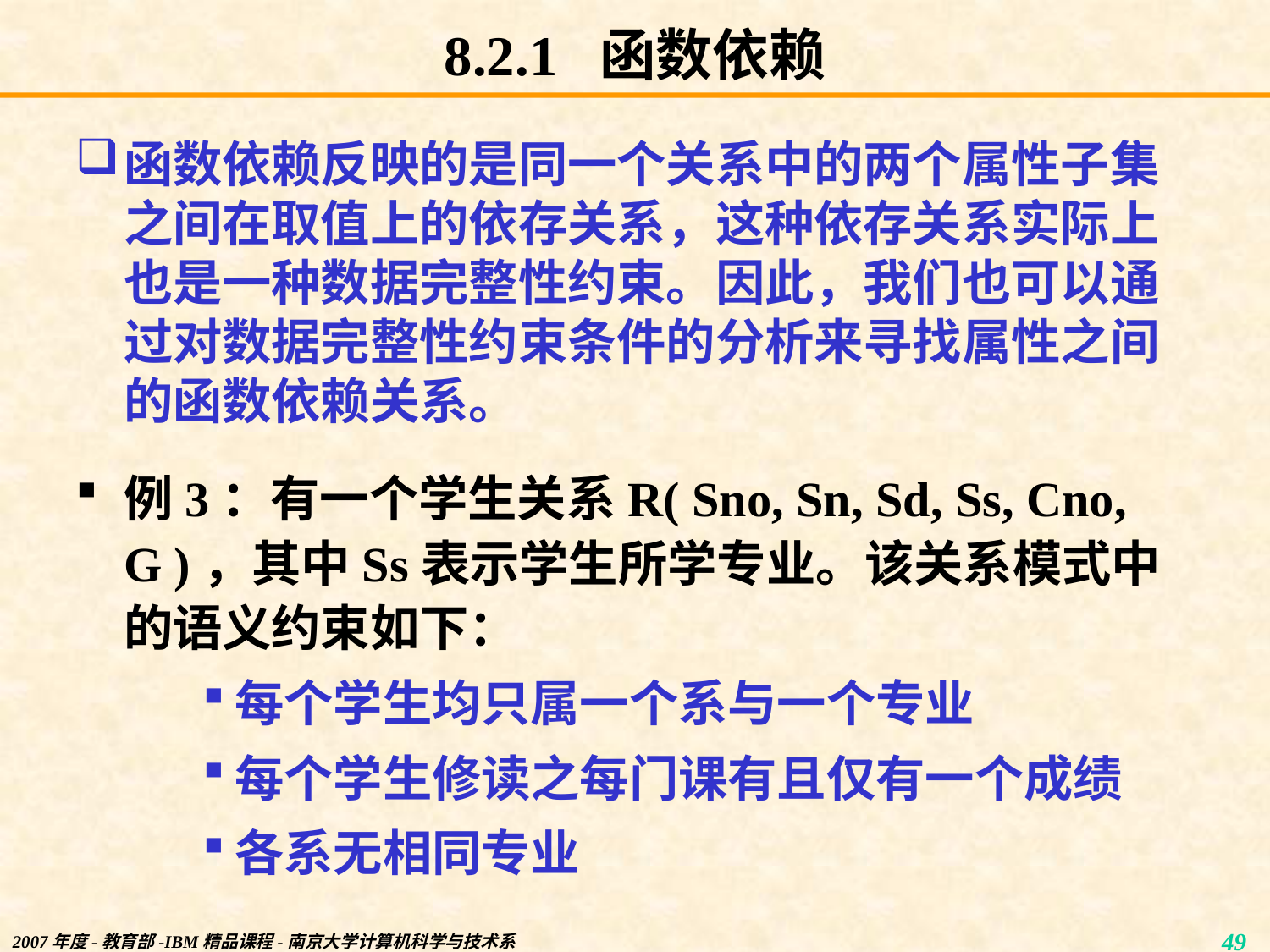

# 8.2.1  函数依赖
函数依赖反映的是同一个关系中的两个属性子集之间在取值上的依存关系，这种依存关系实际上也是一种数据完整性约束。因此，我们也可以通过对数据完整性约束条件的分析来寻找属性之间的函数依赖关系。
例3：有一个学生关系R( Sno, Sn, Sd, Ss, Cno, G )，其中Ss表示学生所学专业。该关系模式中的语义约束如下：
每个学生均只属一个系与一个专业
每个学生修读之每门课有且仅有一个成绩
各系无相同专业
49
2007年度-教育部-IBM精品课程-南京大学计算机科学与技术系